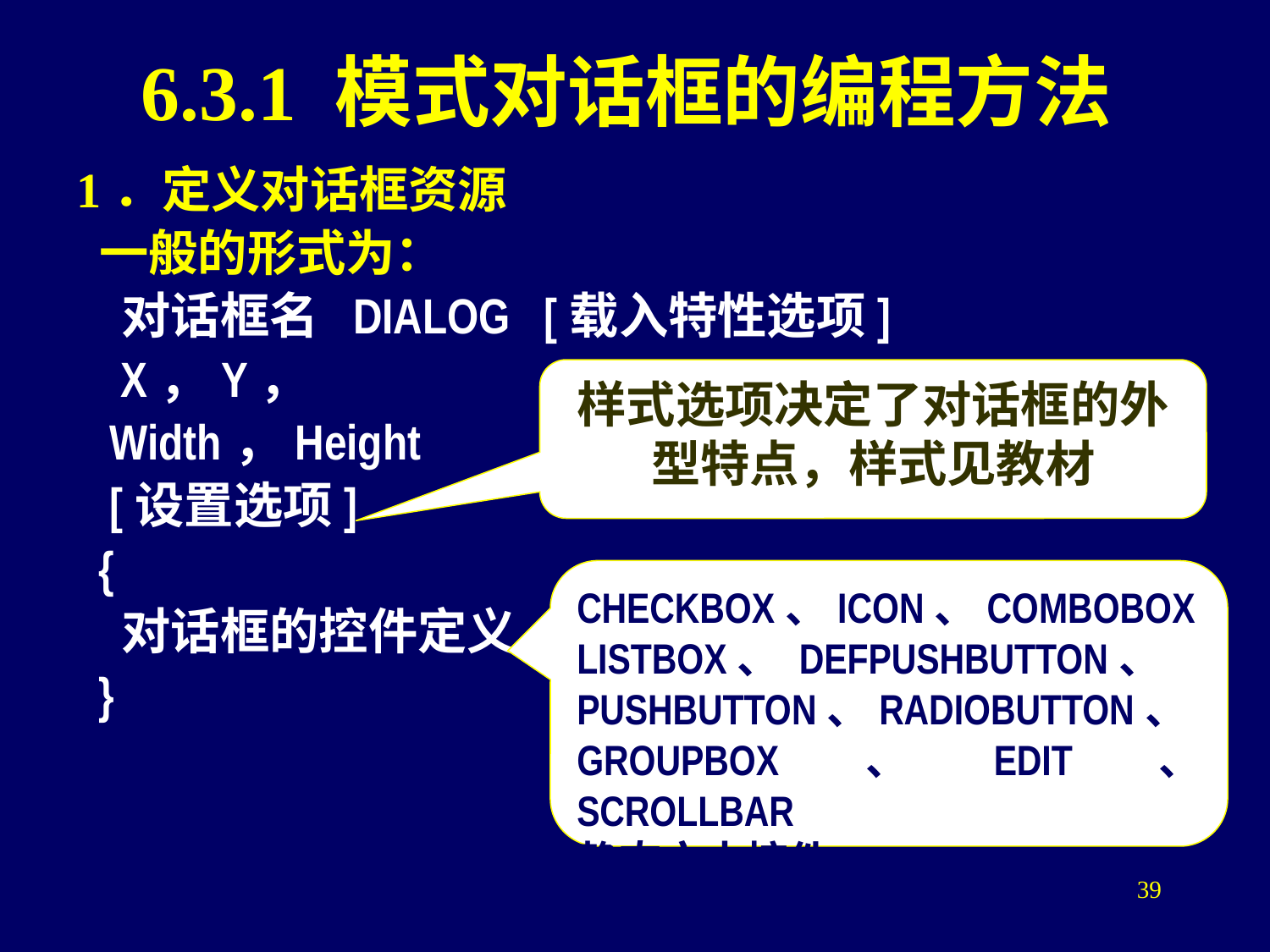

# 6.3.1 模式对话框的编程方法
1．定义对话框资源
 一般的形式为：
   对话框名  DIALOG   [载入特性选项]
    X，Y，
   Width，Height
   [设置选项]
  {
   对话框的控件定义
  }
样式选项决定了对话框的外型特点，样式见教材
CHECKBOX、ICON、COMBOBOX
LISTBOX、 DEFPUSHBUTTON、
PUSHBUTTON、RADIOBUTTON、
GROUPBOX、EDIT、 SCROLLBAR
静态文本控件
39